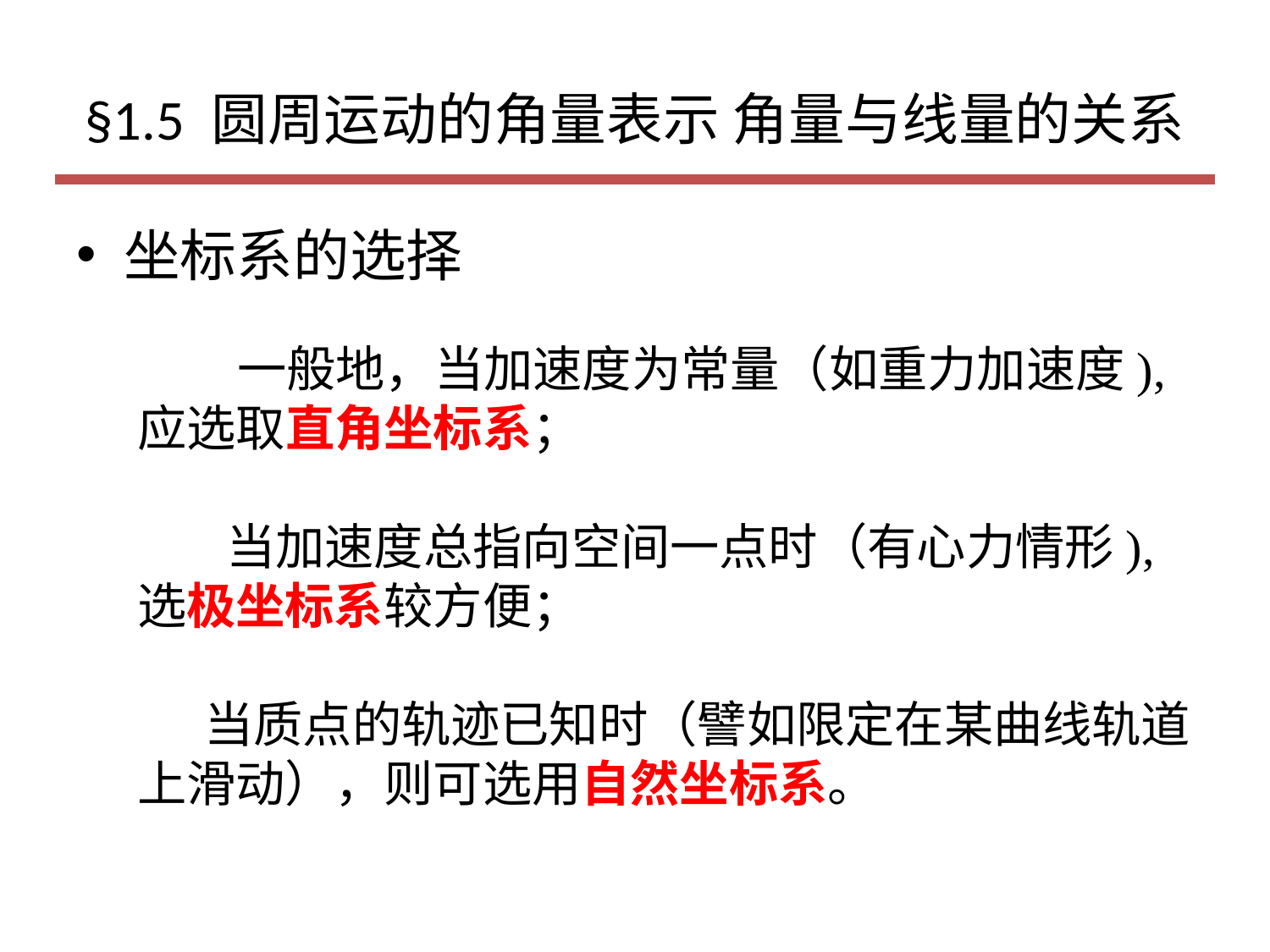

# §1.5 圆周运动的角量表示 角量与线量的关系
坐标系的选择
        一般地，当加速度为常量（如重力加速度), 应选取直角坐标系；

       当加速度总指向空间一点时（有心力情形),选极坐标系较方便；

     当质点的轨迹已知时（譬如限定在某曲线轨道上滑动），则可选用自然坐标系。